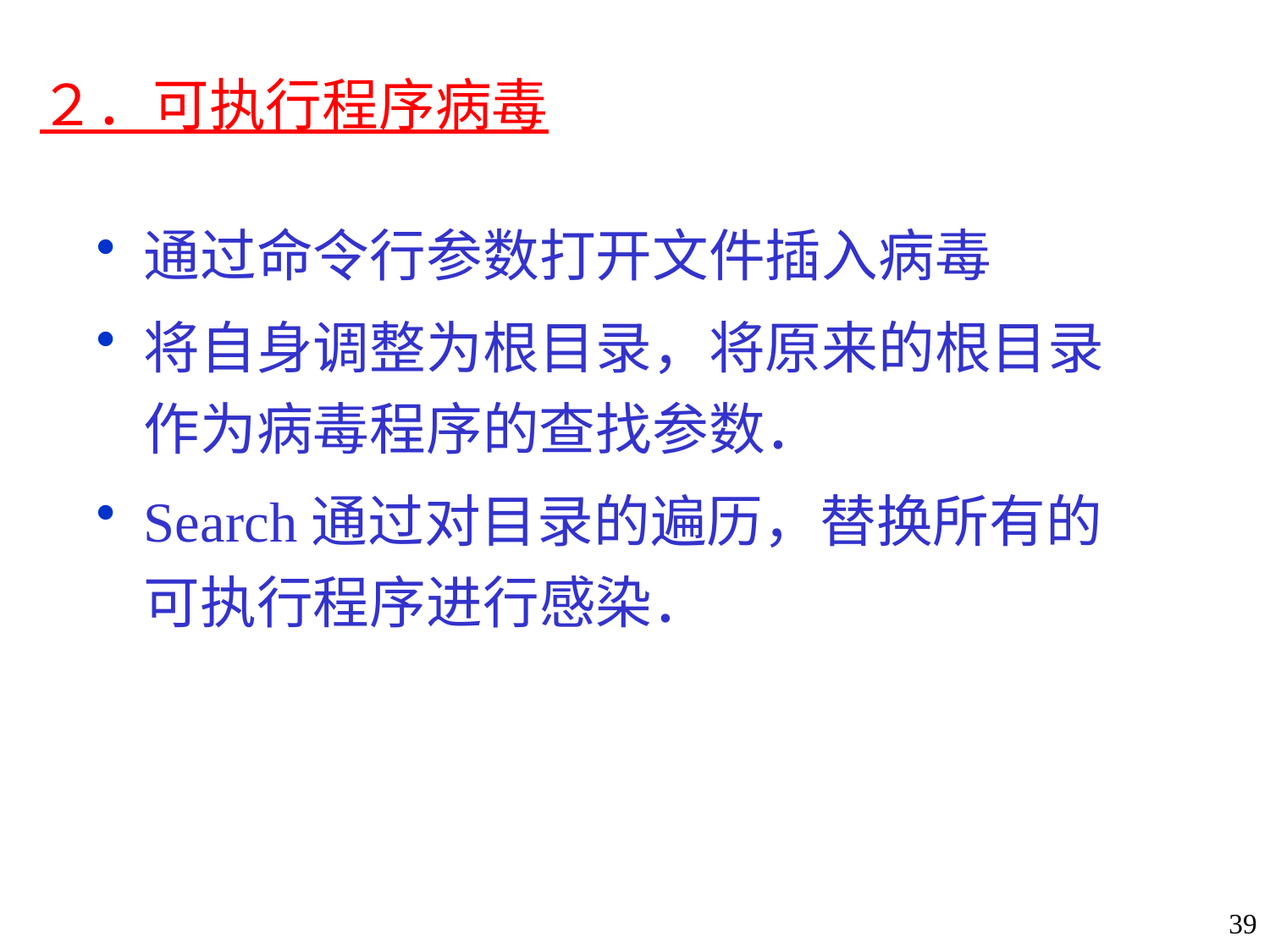

# ２．可执行程序病毒
通过命令行参数打开文件插入病毒
将自身调整为根目录，将原来的根目录作为病毒程序的查找参数．
Search通过对目录的遍历，替换所有的可执行程序进行感染．
39